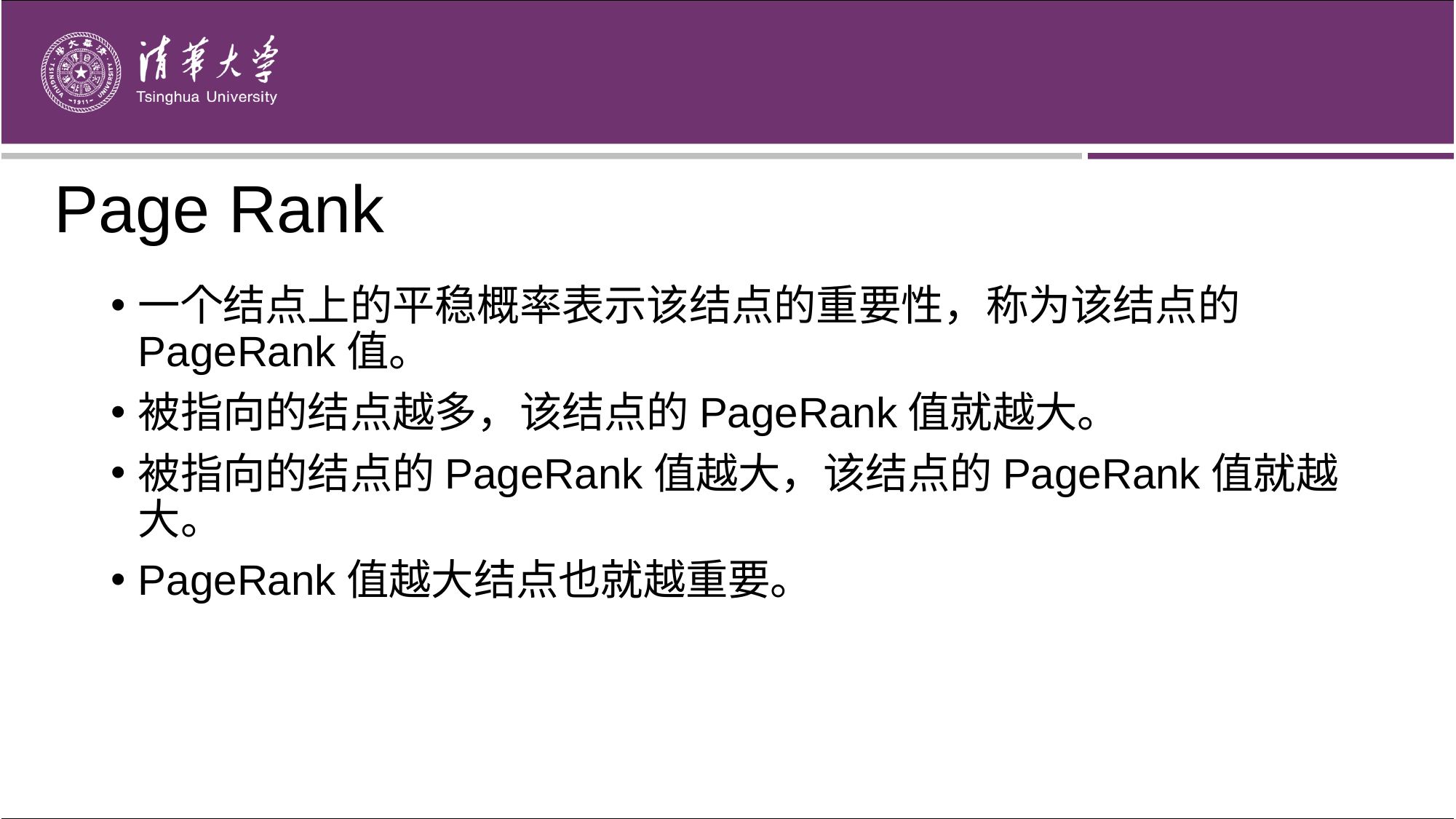

# Page Rank
一个结点上的平稳概率表示该结点的重要性，称为该结点的PageRank值。
被指向的结点越多，该结点的PageRank值就越大。
被指向的结点的PageRank值越大，该结点的PageRank值就越大。
PageRank值越大结点也就越重要。